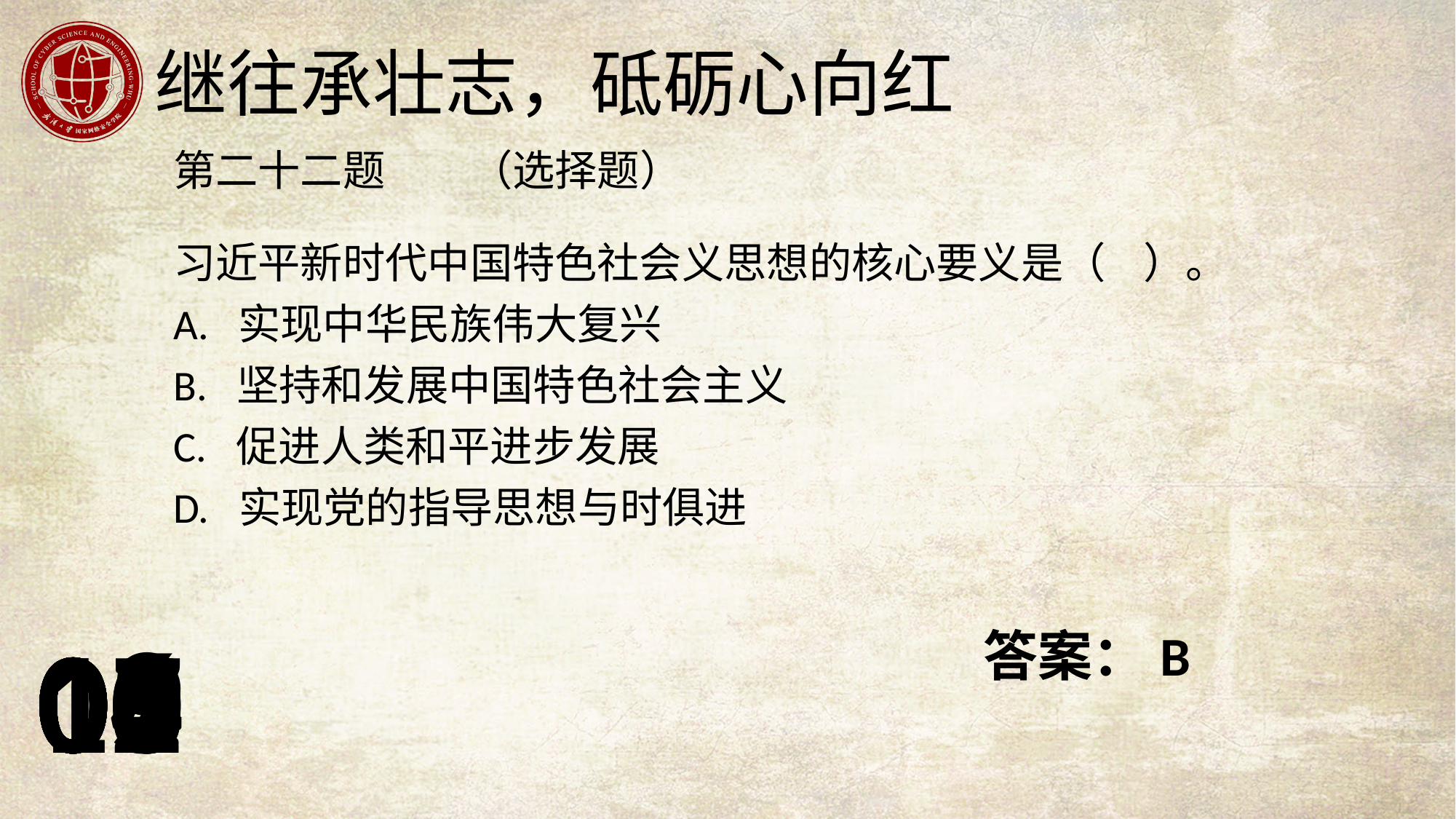

第二十二题         （选择题）
习近平新时代中国特色社会义思想的核心要义是（    ）。
A.  实现中华民族伟大复兴
B.  坚持和发展中国特色社会主义
C.  促进人类和平进步发展
D.  实现党的指导思想与时俱进
答案：B